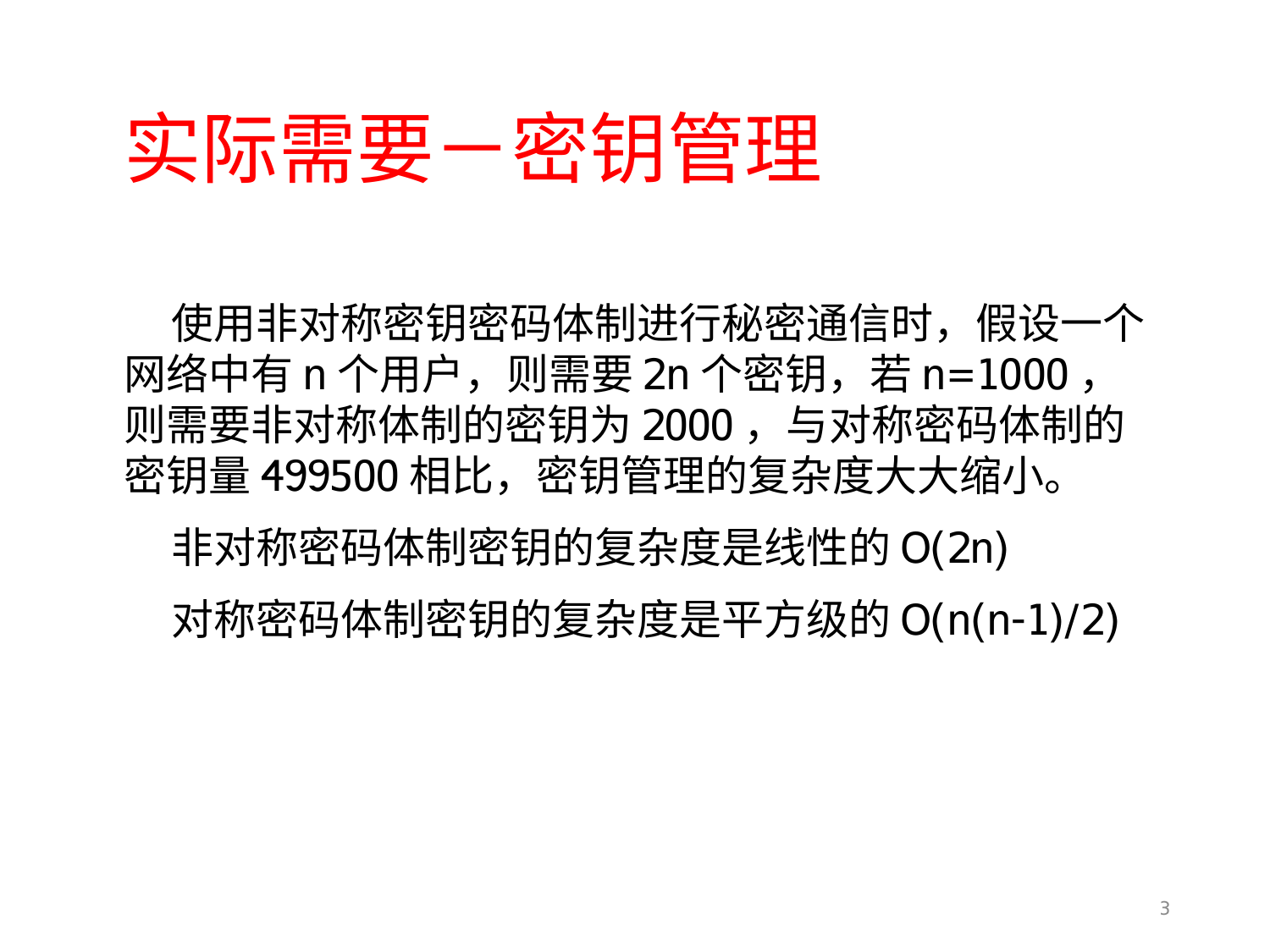

实际需要－密钥管理
使用非对称密钥密码体制进行秘密通信时，假设一个网络中有n个用户，则需要2n个密钥，若n=1000，则需要非对称体制的密钥为2000，与对称密码体制的密钥量499500相比，密钥管理的复杂度大大缩小。
非对称密码体制密钥的复杂度是线性的O(2n)
对称密码体制密钥的复杂度是平方级的O(n(n-1)/2)
3